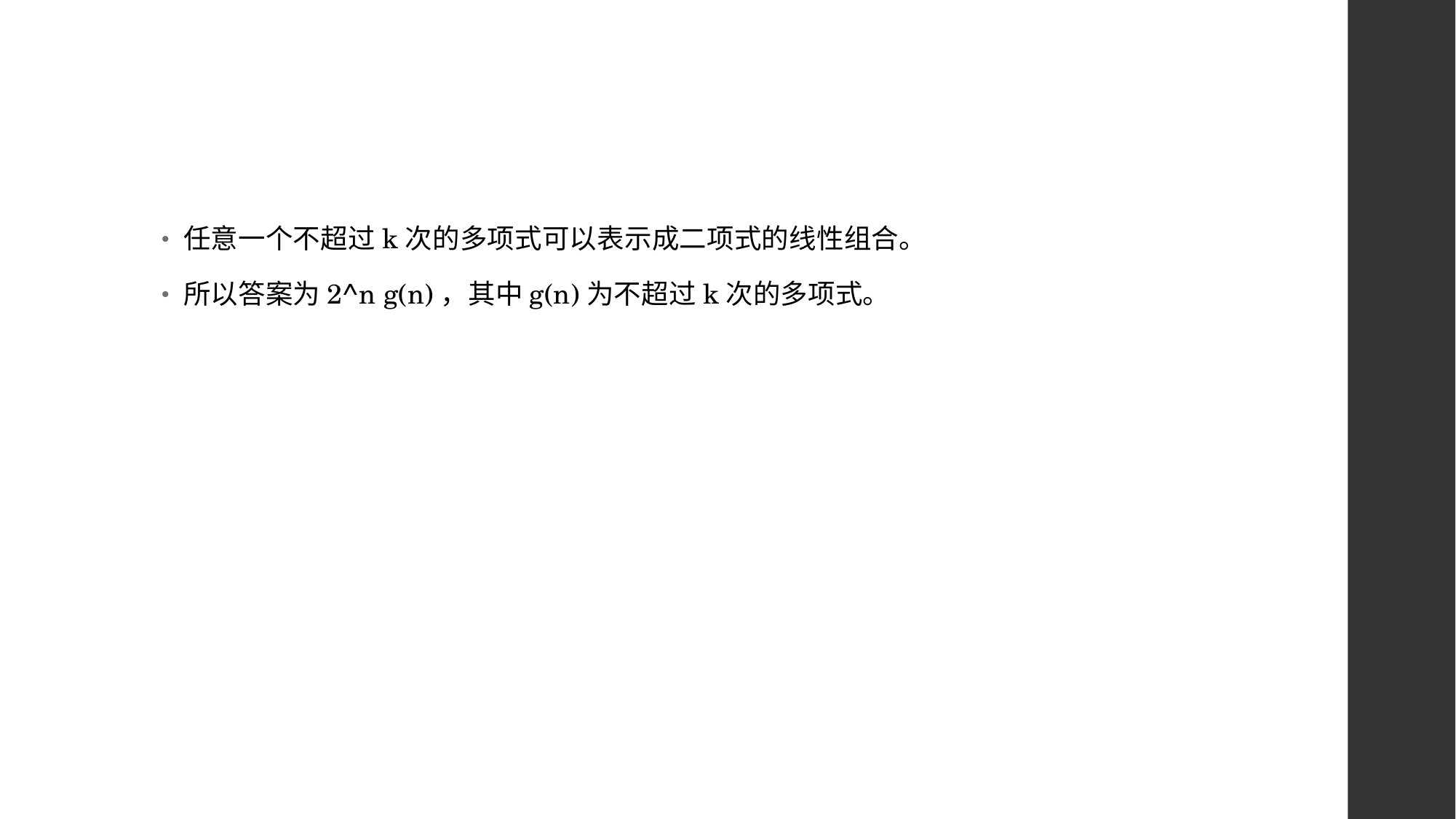

#
任意一个不超过k次的多项式可以表示成二项式的线性组合。
所以答案为2^n g(n)，其中g(n)为不超过k次的多项式。